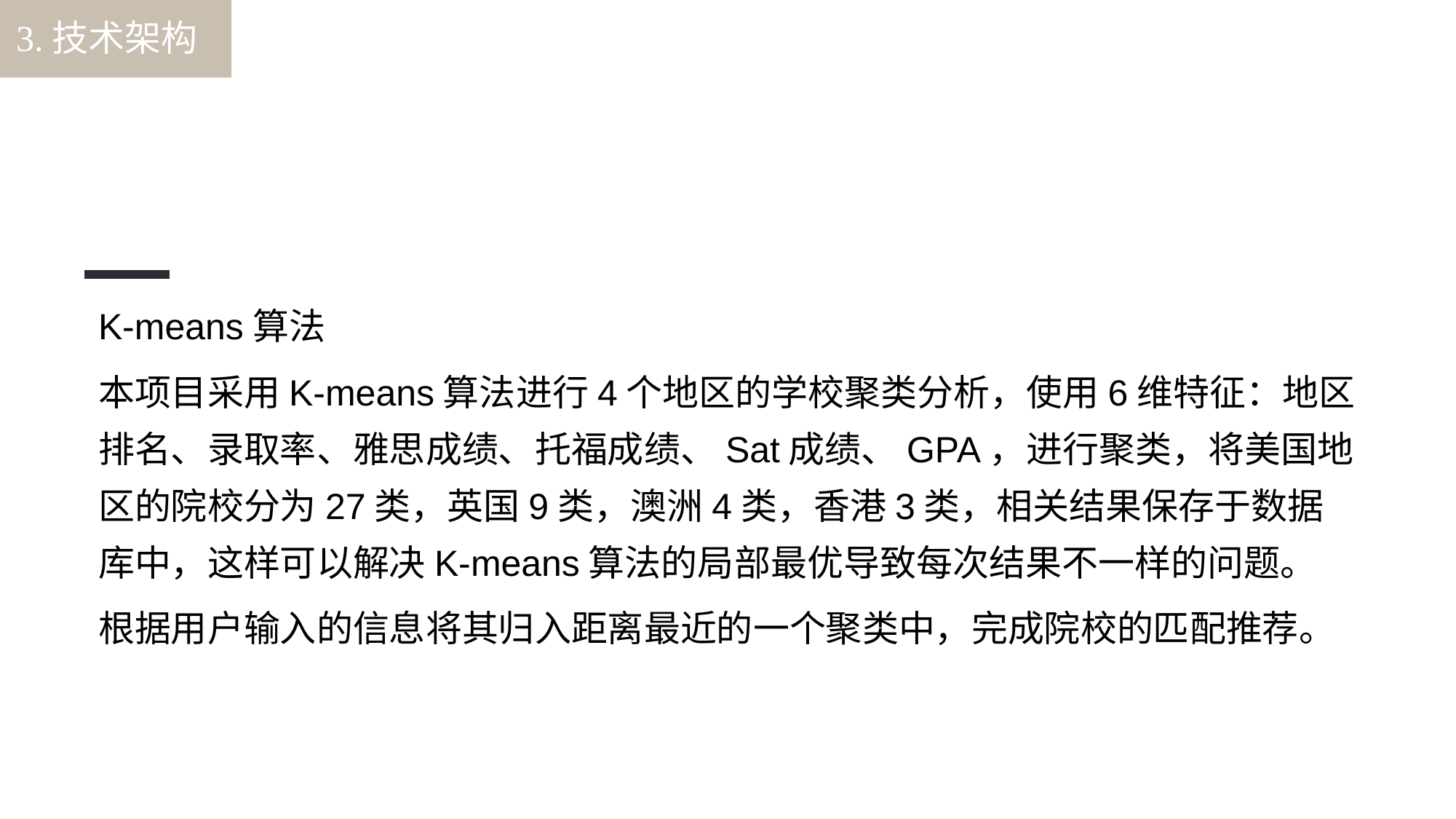

3.技术架构
概要设计
K-means算法
本项目采用K-means算法进行4个地区的学校聚类分析，使用6维特征：地区排名、录取率、雅思成绩、托福成绩、Sat成绩、GPA，进行聚类，将美国地区的院校分为27类，英国9类，澳洲4类，香港3类，相关结果保存于数据库中，这样可以解决K-means算法的局部最优导致每次结果不一样的问题。
根据用户输入的信息将其归入距离最近的一个聚类中，完成院校的匹配推荐。